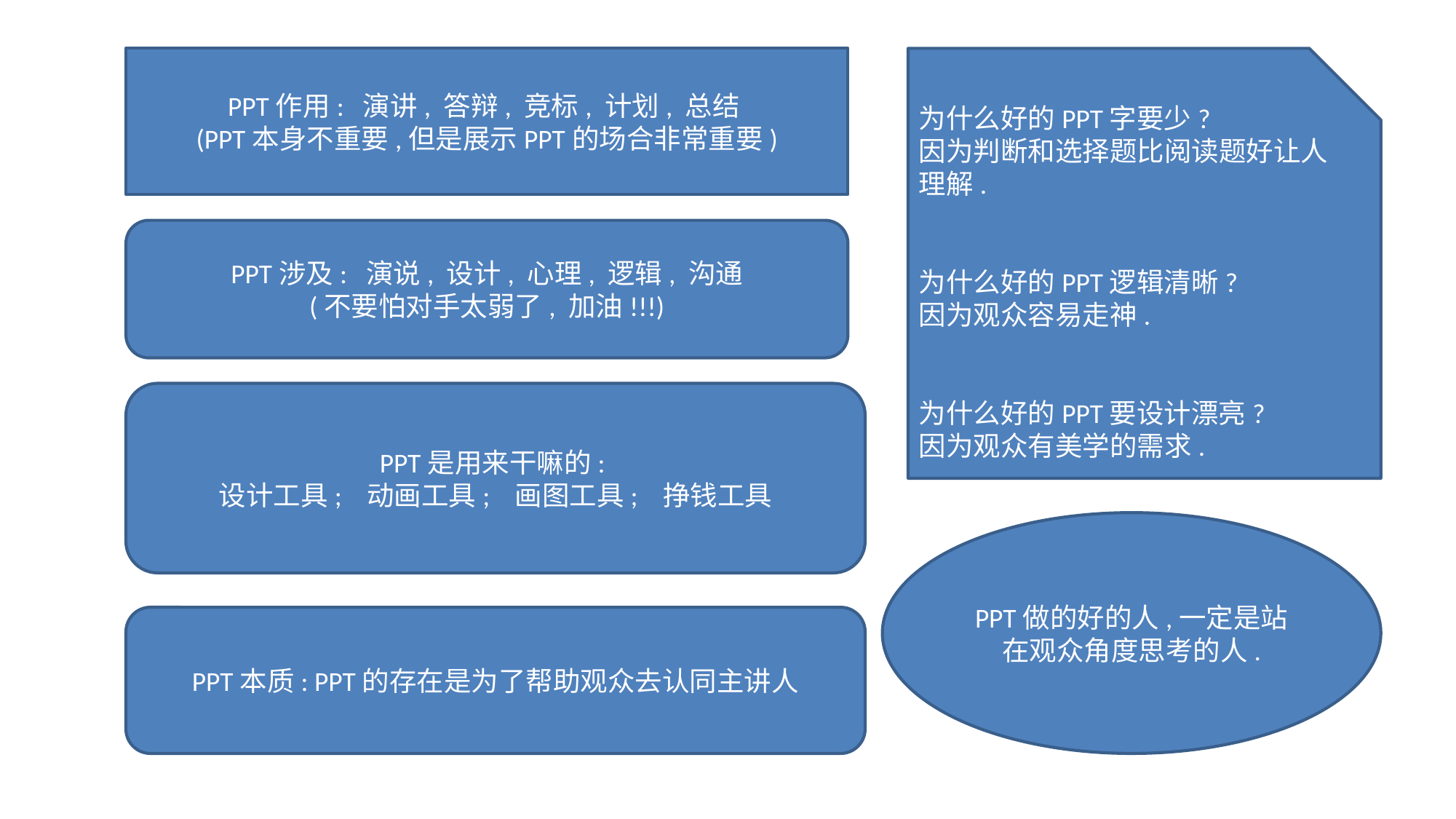

PPT作用:  演讲, 答辩, 竞标, 计划, 总结
(PPT本身不重要,但是展示PPT的场合非常重要)
为什么好的PPT字要少?
因为判断和选择题比阅读题好让人理解.

为什么好的PPT逻辑清晰?
因为观众容易走神.

为什么好的PPT要设计漂亮?
因为观众有美学的需求.
PPT涉及:  演说, 设计, 心理, 逻辑, 沟通
(不要怕对手太弱了, 加油!!!)
PPT是用来干嘛的:
设计工具;   动画工具;   画图工具;   挣钱工具
PPT做的好的人,一定是站在观众角度思考的人.
PPT本质: PPT的存在是为了帮助观众去认同主讲人